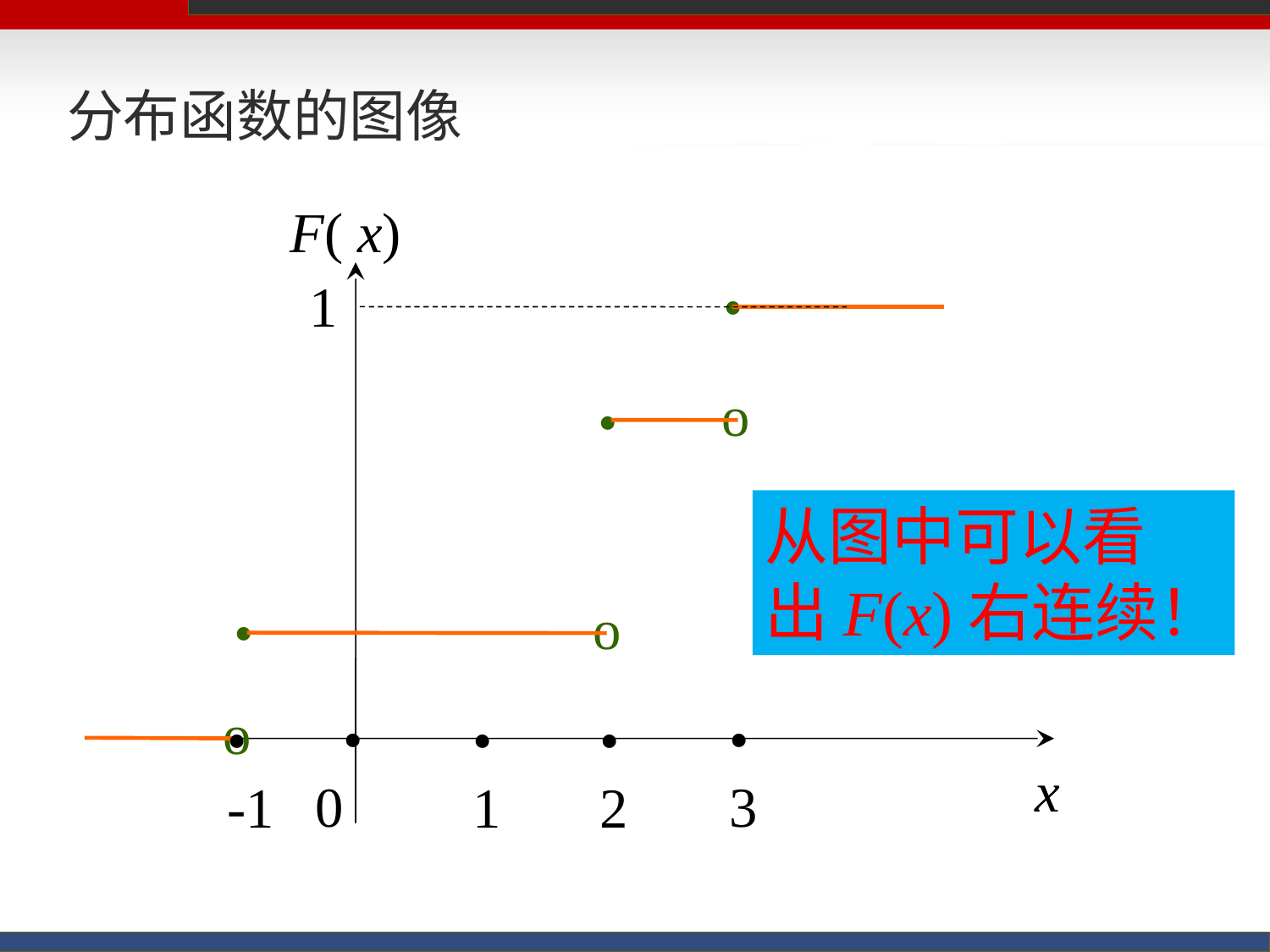

# 分布函数的图像
F( x)

x

1
•

o

•
从图中可以看
出F(x)右连续！
o
•

o

  •
0
•
3
•
1
•
2
•
-1